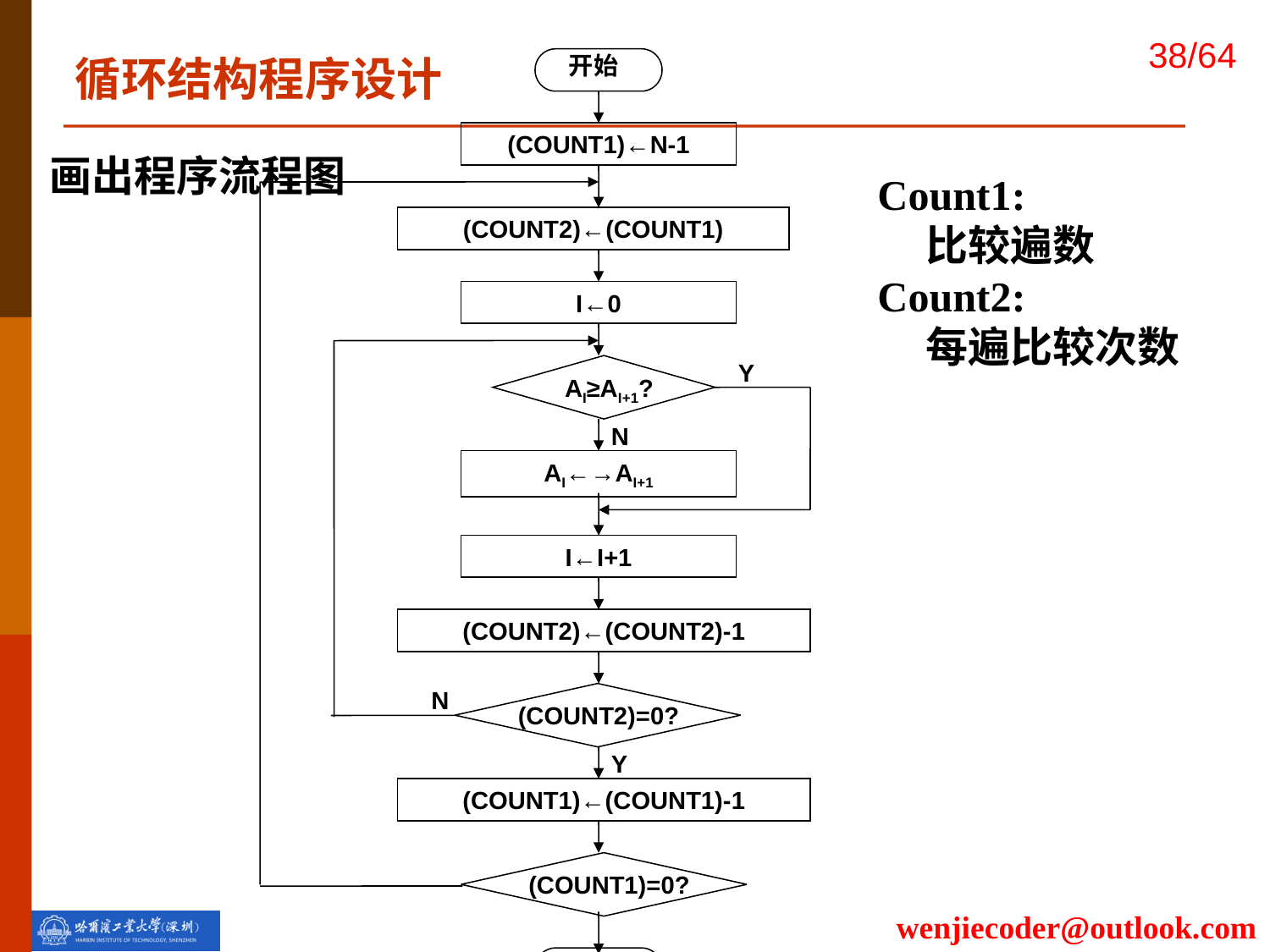

循环结构程序设计
开始

(COUNT1)←N-1

(COUNT2)←(COUNT1)

I←0

Y

AI≥AI+1?

N

AI←→AI+1

I←I+1

(COUNT2)←(COUNT2)-1

N

(COUNT2)=0?

Y

(COUNT1)←(COUNT1)-1

(COUNT1)=0?

结束

画出程序流程图
Count1:
    比较遍数
Count2:
    每遍比较次数